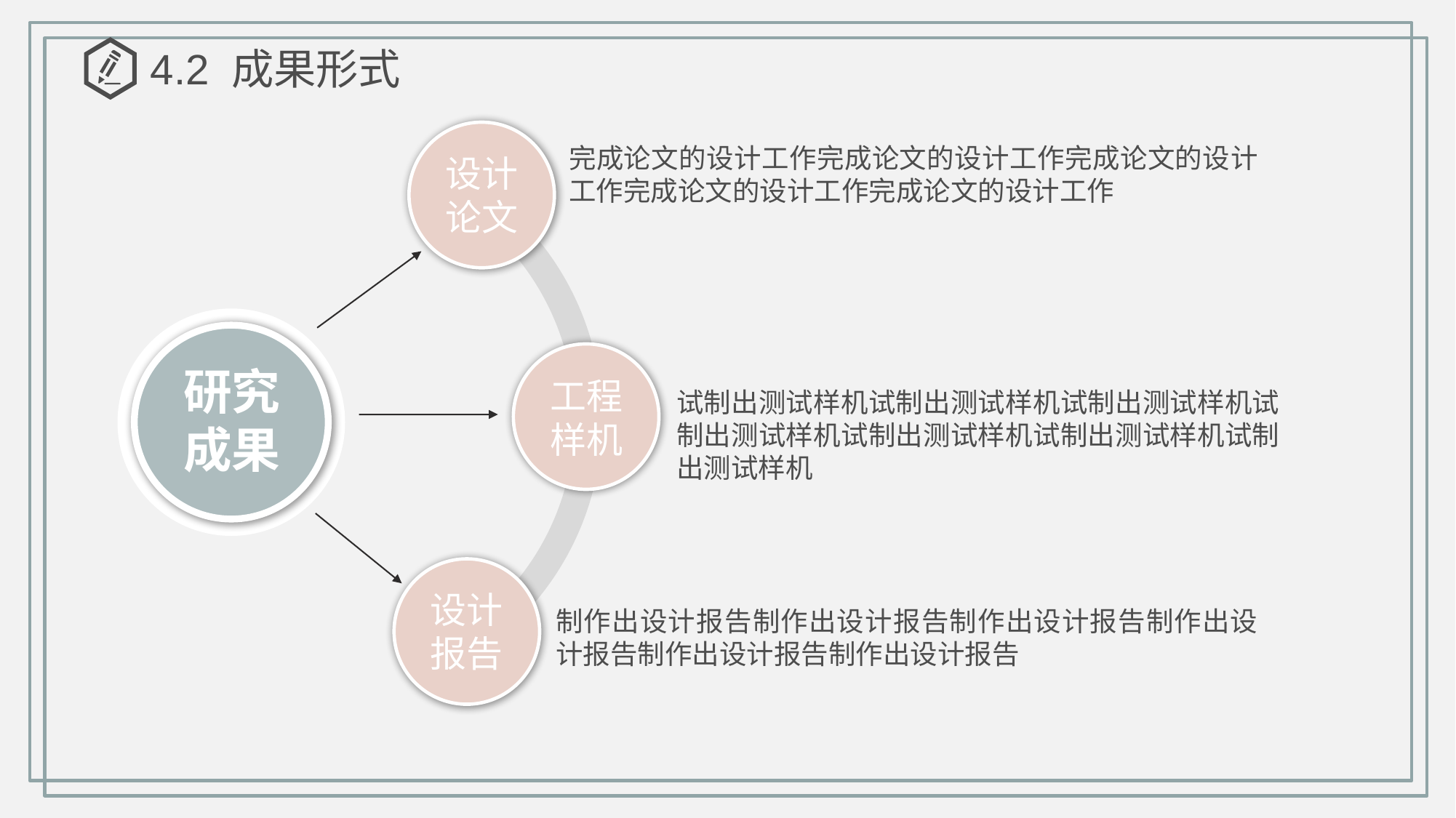

4.2 成果形式

完成论文的设计工作完成论文的设计工作完成论文的设计工作完成论文的设计工作完成论文的设计工作
设计论文

研究成果
工程样机
试制出测试样机试制出测试样机试制出测试样机试制出测试样机试制出测试样机试制出测试样机试制出测试样机

设计报告
制作出设计报告制作出设计报告制作出设计报告制作出设计报告制作出设计报告制作出设计报告